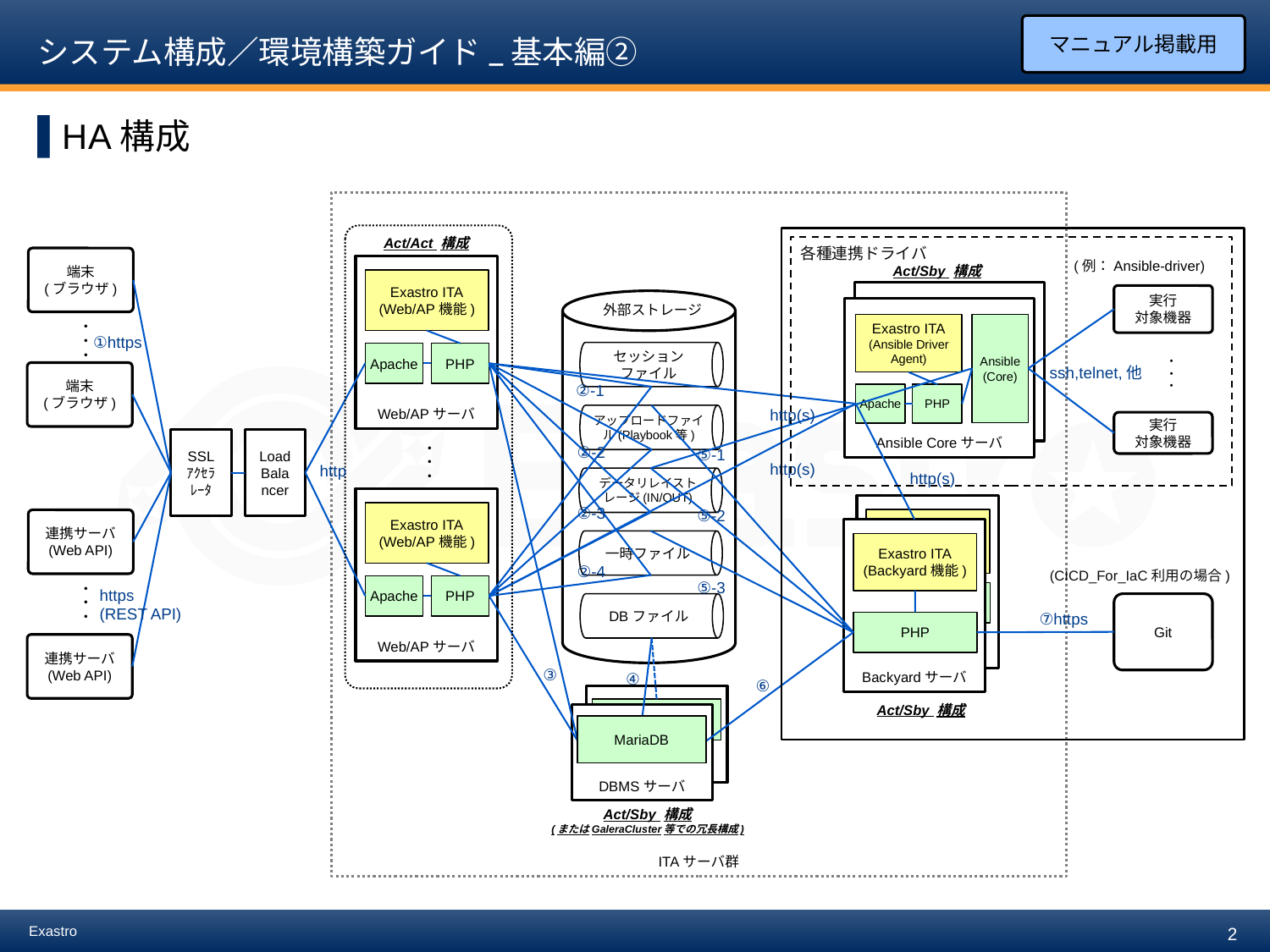

マニュアル掲載用
# システム構成／環境構築ガイド_基本編②
HA構成
ITAサーバ群

Act/Act 構成
各種連携ドライバ

端末
(ブラウザ)
 (例：Ansible-driver)
Act/Sby 構成
Web/APサーバ
Exastro ITA
(Web/AP機能)
Ansibleサーバ
Exastro ITA
(Ansibleｴｰｼﾞｪﾝﾄ)
Ansible
(Core)
Apache
PHP
Ansible Coreサーバ
Exastro ITA
(Ansible Driver
Agent)
Ansible
(Core)
Apache
PHP
実行
対象機器
外部ストレージ

セッション
ファイル
アップロードファイル(Playbook等)
データリレイストレージ(IN/OUT)
一時ファイル
DBファイル
・・・
①https
・・・
Apache
PHP
ssh,telnet,他
端末
(ブラウザ)
②-1
http(s)
実行
対象機器
・・・
SSL
ｱｸｾﾗﾚｰﾀ
Load
Balancer
②-2
⑤-1
http(s)
http
http(s)
Web/APサーバ
APサーバ(RHEL8)
Exastro ITA
(Backyard機能)
PHP
②-3
⑤-2
Exastro ITA
(Web/AP機能)
連携サーバ
(Web API)
Backyardサーバ
Exastro ITA
(Backyard機能)
PHP
②-4
 (CICD_For_IaC利用の場合)
・・・
⑤-3
Apache
PHP
https
(REST API)
Git
⑦https
連携サーバ
(Web API)
③
④
⑥
DBMSサーバ
MariaDB
DBMSサーバ
MariaDB
Act/Sby 構成
MariaDB
Act/Sby 構成
(またはGaleraCluster等での冗長構成)